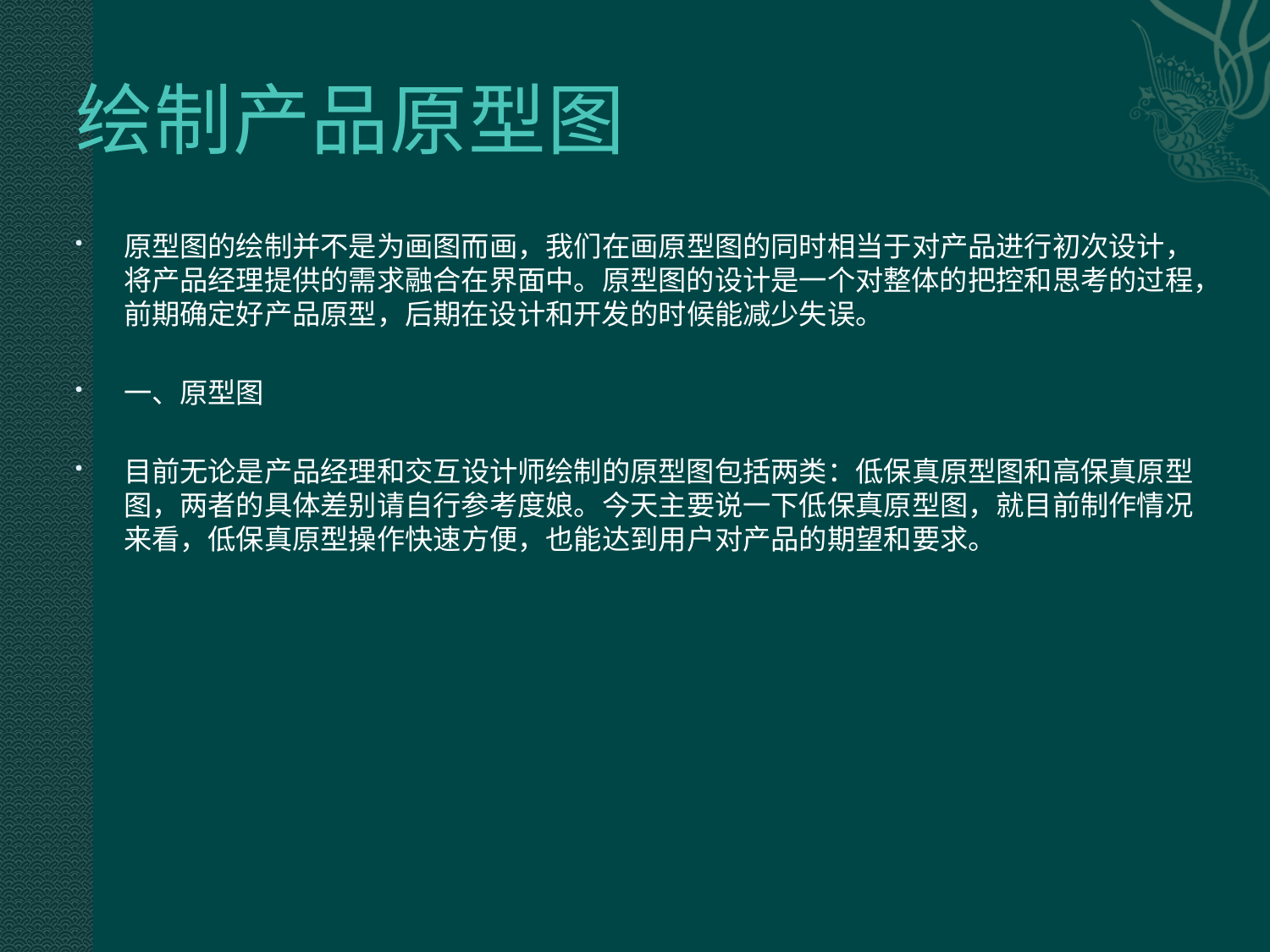

# 绘制产品原型图
原型图的绘制并不是为画图而画，我们在画原型图的同时相当于对产品进行初次设计，将产品经理提供的需求融合在界面中。原型图的设计是一个对整体的把控和思考的过程，前期确定好产品原型，后期在设计和开发的时候能减少失误。

一、原型图

目前无论是产品经理和交互设计师绘制的原型图包括两类：低保真原型图和高保真原型图，两者的具体差别请自行参考度娘。今天主要说一下低保真原型图，就目前制作情况来看，低保真原型操作快速方便，也能达到用户对产品的期望和要求。